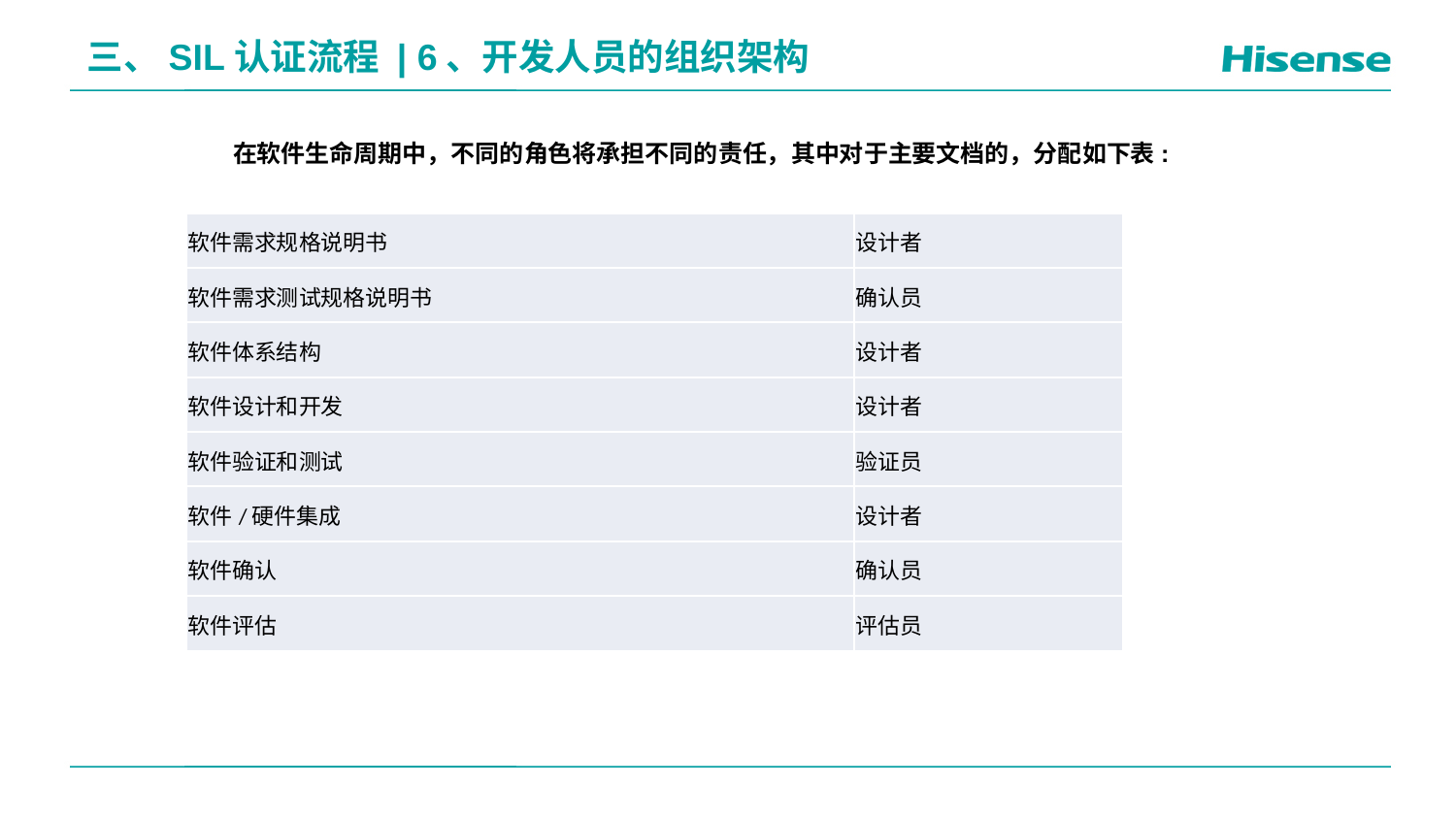

三、SIL认证流程 | 6、开发人员的组织架构
	在软件生命周期中，不同的角色将承担不同的责任，其中对于主要文档的，分配如下表:
| 软件需求规格说明书 | 设计者 |
| --- | --- |
| 软件需求测试规格说明书 | 确认员 |
| 软件体系结构 | 设计者 |
| 软件设计和开发 | 设计者 |
| 软件验证和测试 | 验证员 |
| 软件/硬件集成 | 设计者 |
| 软件确认 | 确认员 |
| 软件评估 | 评估员 |